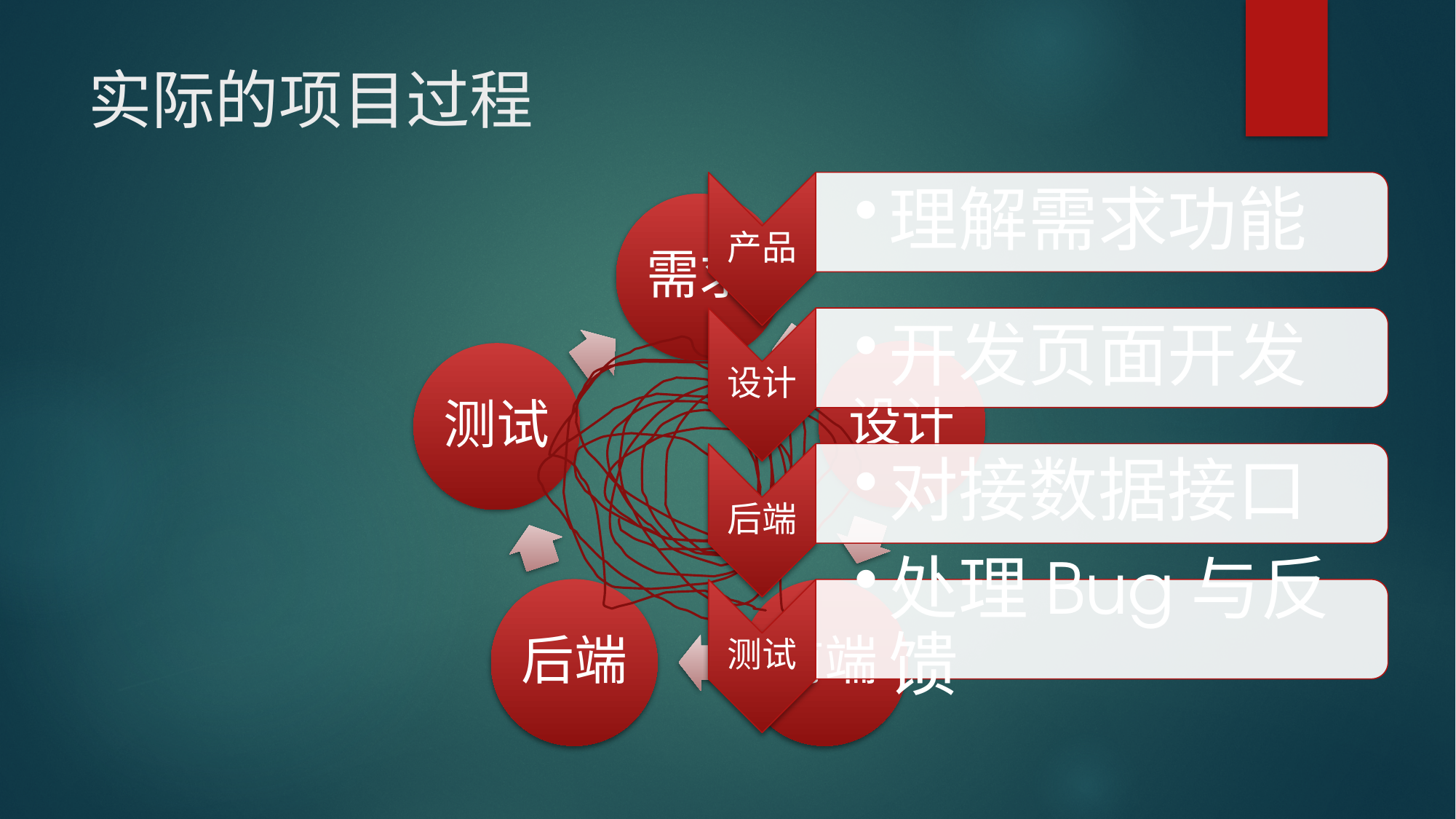

# 实际的项目过程
产品
理解需求功能
设计
开发页面开发
后端
对接数据接口
测试
处理Bug与反馈
需求

设计

前端

后端

测试